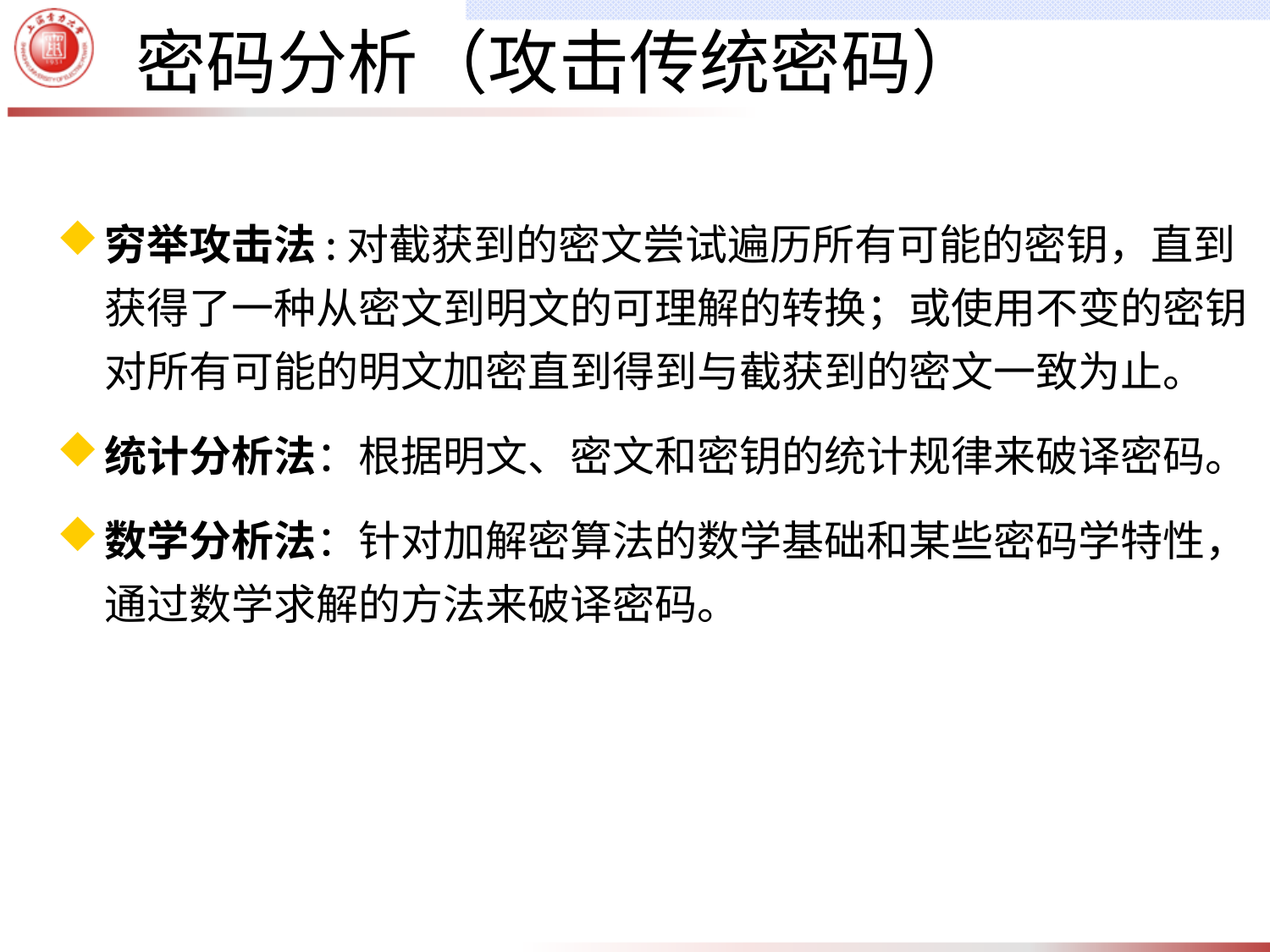

密码分析（攻击传统密码）
穷举攻击法:对截获到的密文尝试遍历所有可能的密钥，直到获得了一种从密文到明文的可理解的转换；或使用不变的密钥对所有可能的明文加密直到得到与截获到的密文一致为止。
统计分析法：根据明文、密文和密钥的统计规律来破译密码。
数学分析法：针对加解密算法的数学基础和某些密码学特性，通过数学求解的方法来破译密码。